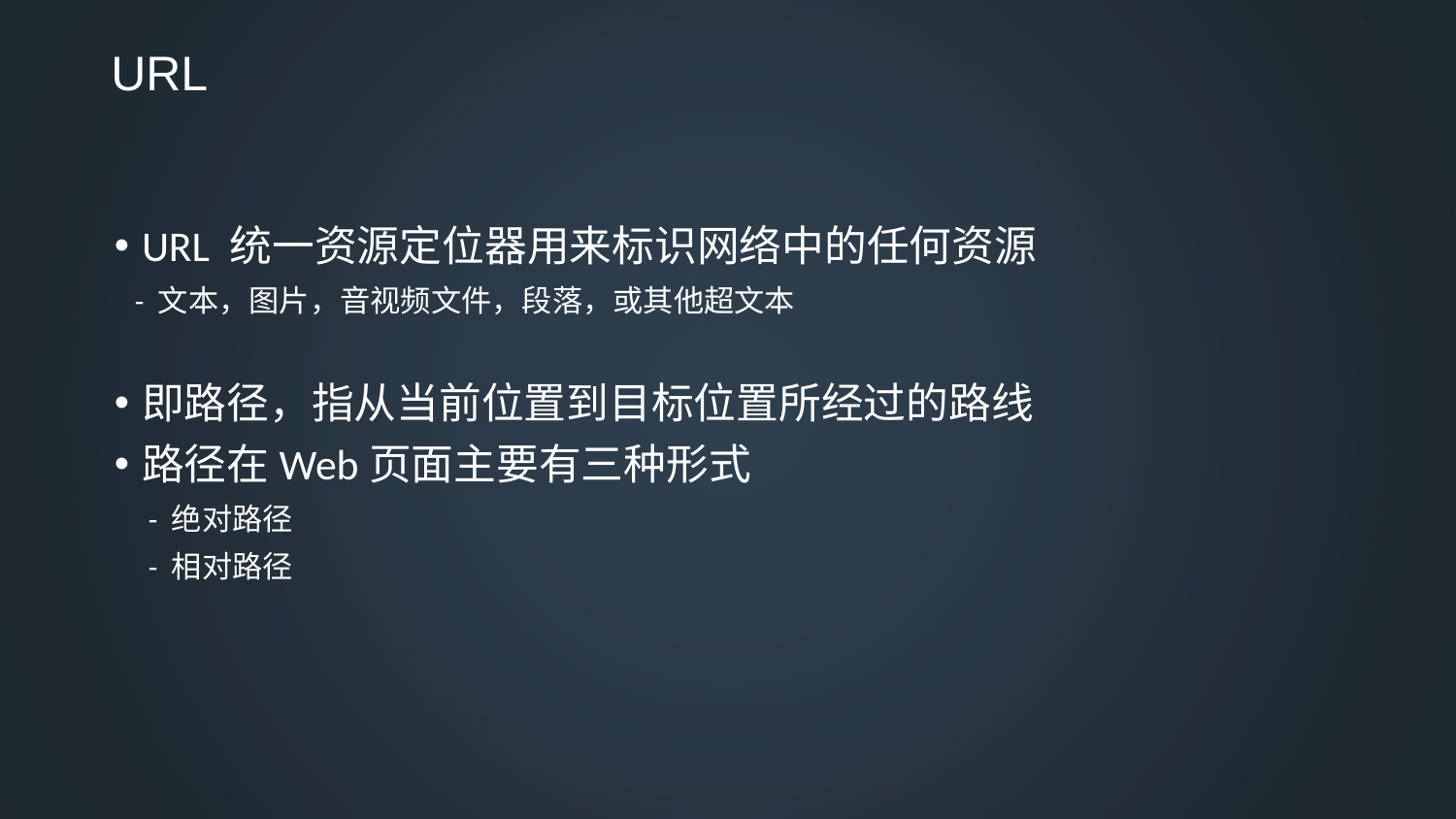

# URL
URL 统一资源定位器用来标识网络中的任何资源
   - 文本，图片，音视频文件，段落，或其他超文本

即路径，指从当前位置到目标位置所经过的路线
路径在Web页面主要有三种形式
     - 绝对路径
     - 相对路径